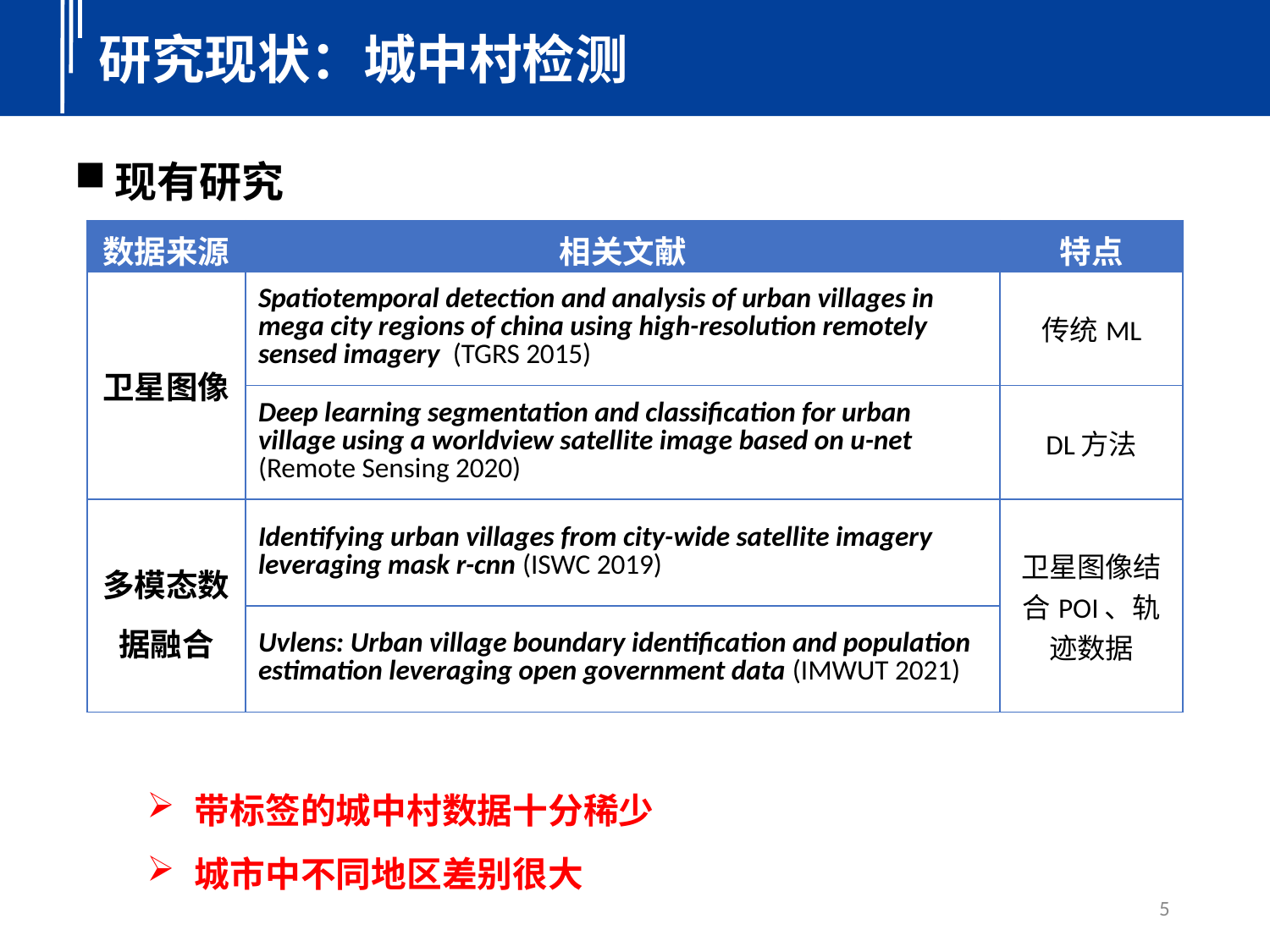

研究现状：城中村检测
现有研究
| 数据来源 | 相关文献 | 特点 |
| --- | --- | --- |
| 卫星图像 | Spatiotemporal detection and analysis of urban villages in mega city regions of china using high-resolution remotely sensed imagery (TGRS 2015) | 传统ML |
|  | Deep learning segmentation and classification for urban village using a worldview satellite image based on u-net (Remote Sensing 2020) | DL方法 |
| 多模态数据融合 | Identifying urban villages from city-wide satellite imagery leveraging mask r-cnn (ISWC 2019) | 卫星图像结合POI、轨迹数据 |
|  | Uvlens: Urban village boundary identification and population estimation leveraging open government data (IMWUT 2021) |  |
带标签的城中村数据十分稀少
城市中不同地区差别很大
5